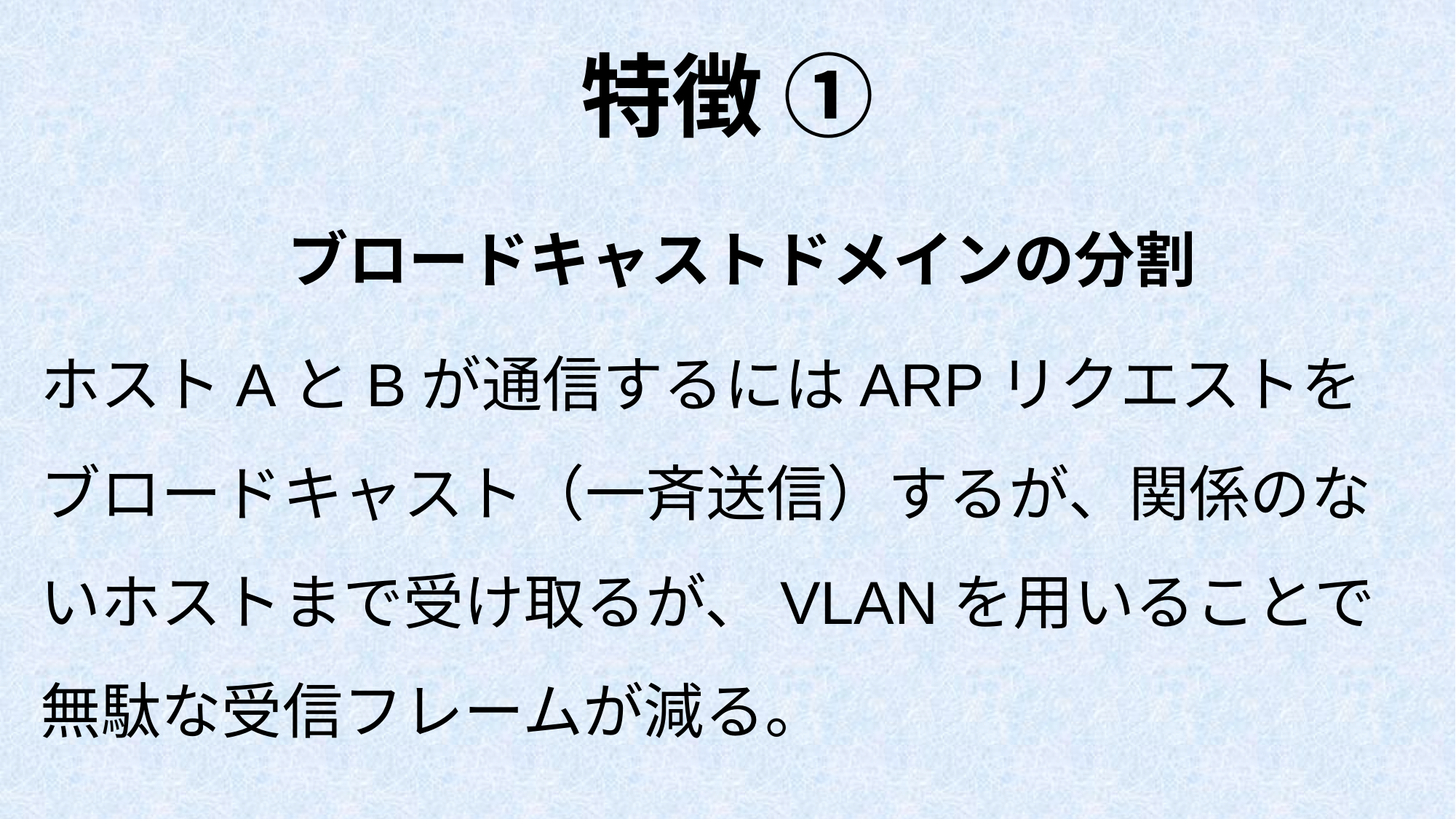

# 特徴 ①
 ブロードキャストドメインの分割
ホストAとBが通信するにはARPリクエストをブロードキャスト（一斉送信）するが、関係のないホストまで受け取るが、VLANを用いることで
無駄な受信フレームが減る。